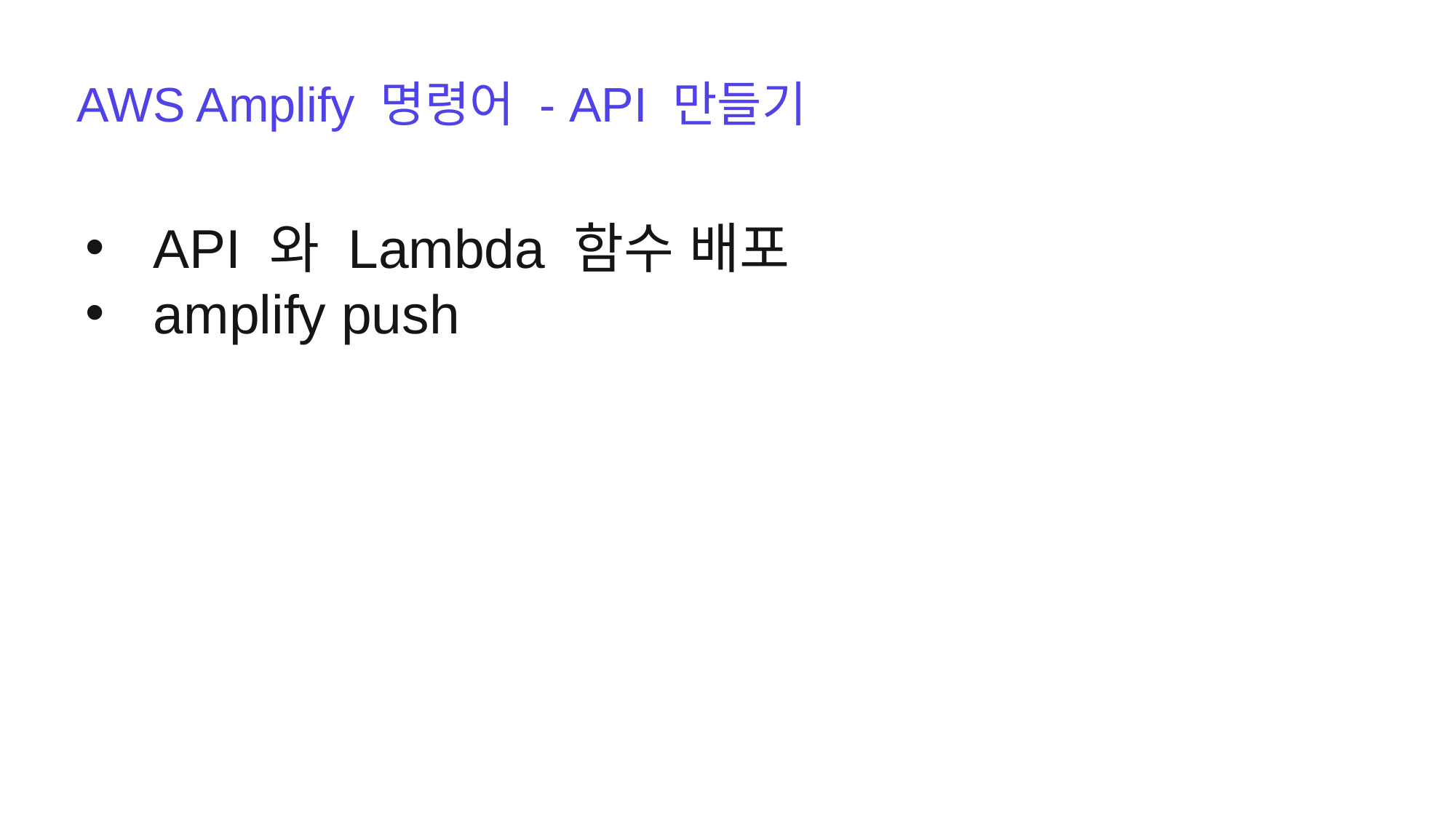

AWS Amplify 명령어 - API 만들기
API 와 Lambda 함수 배포
amplify push